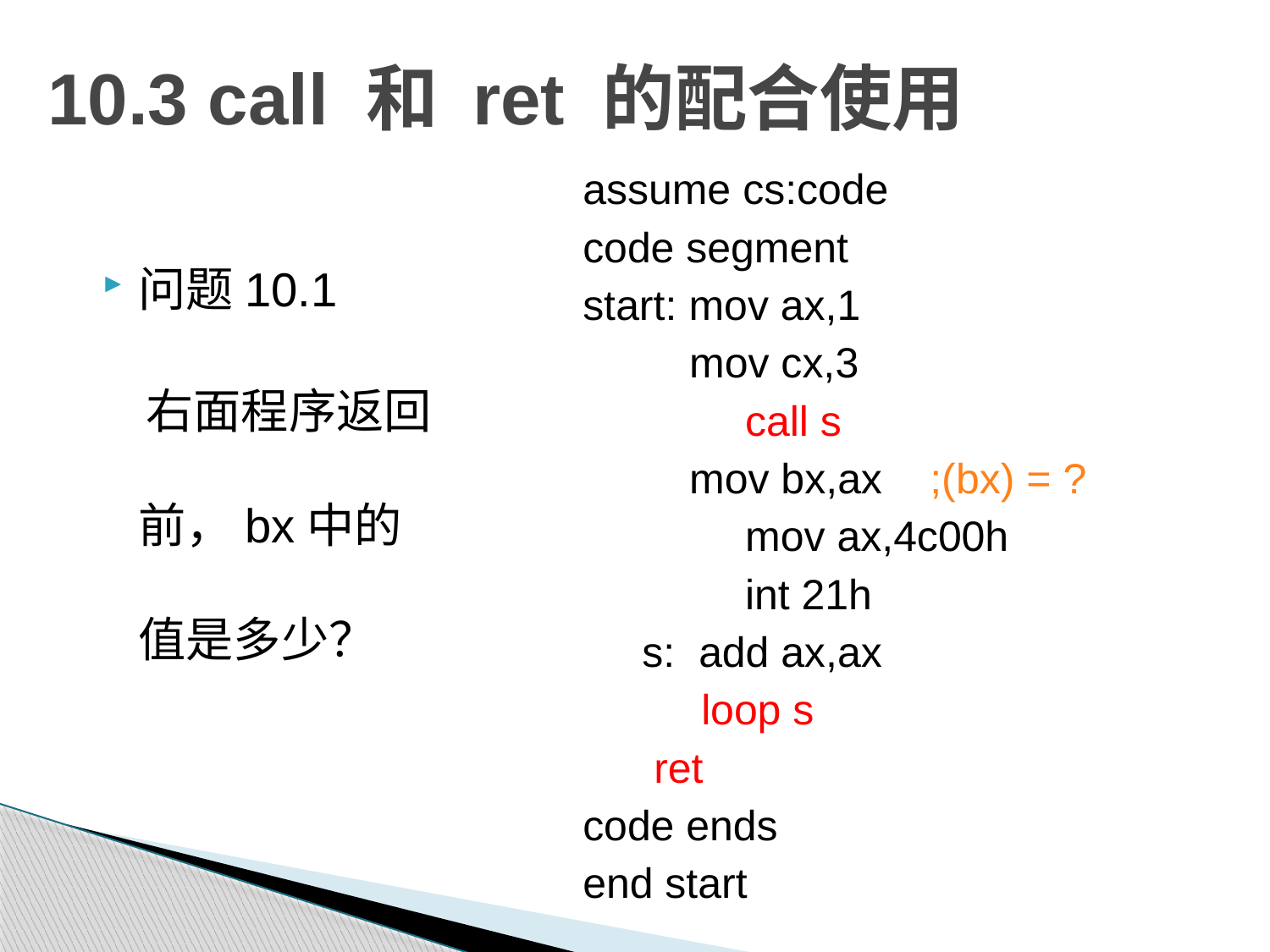

# 10.3 call 和 ret 的配合使用
assume cs:code
code segment
start: mov ax,1
	      mov cx,3
     	call s
	      mov bx,ax    ;(bx) = ?
      	mov ax,4c00h
      	int 21h
     s:  add ax,ax
          loop s
	   ret
code ends
end start
问题10.1
   右面程序返回前，bx中的值是多少？